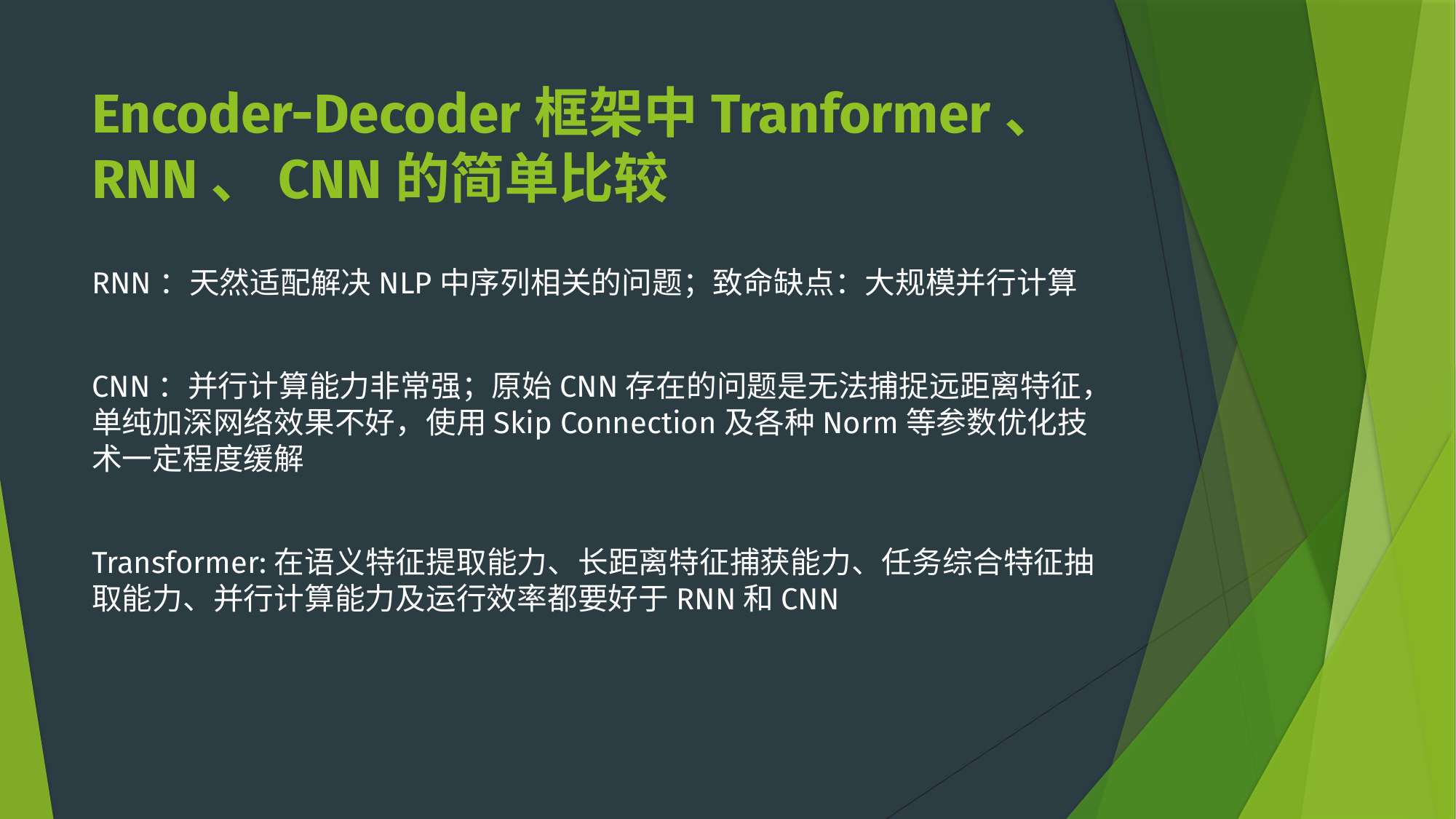

# Encoder-Decoder框架中Tranformer、RNN、CNN的简单比较
RNN：天然适配解决NLP中序列相关的问题；致命缺点：大规模并行计算

CNN：并行计算能力非常强；原始CNN存在的问题是无法捕捉远距离特征，单纯加深网络效果不好，使用Skip Connection及各种Norm等参数优化技术一定程度缓解

Transformer:在语义特征提取能力、长距离特征捕获能力、任务综合特征抽取能力、并行计算能力及运行效率都要好于RNN和CNN